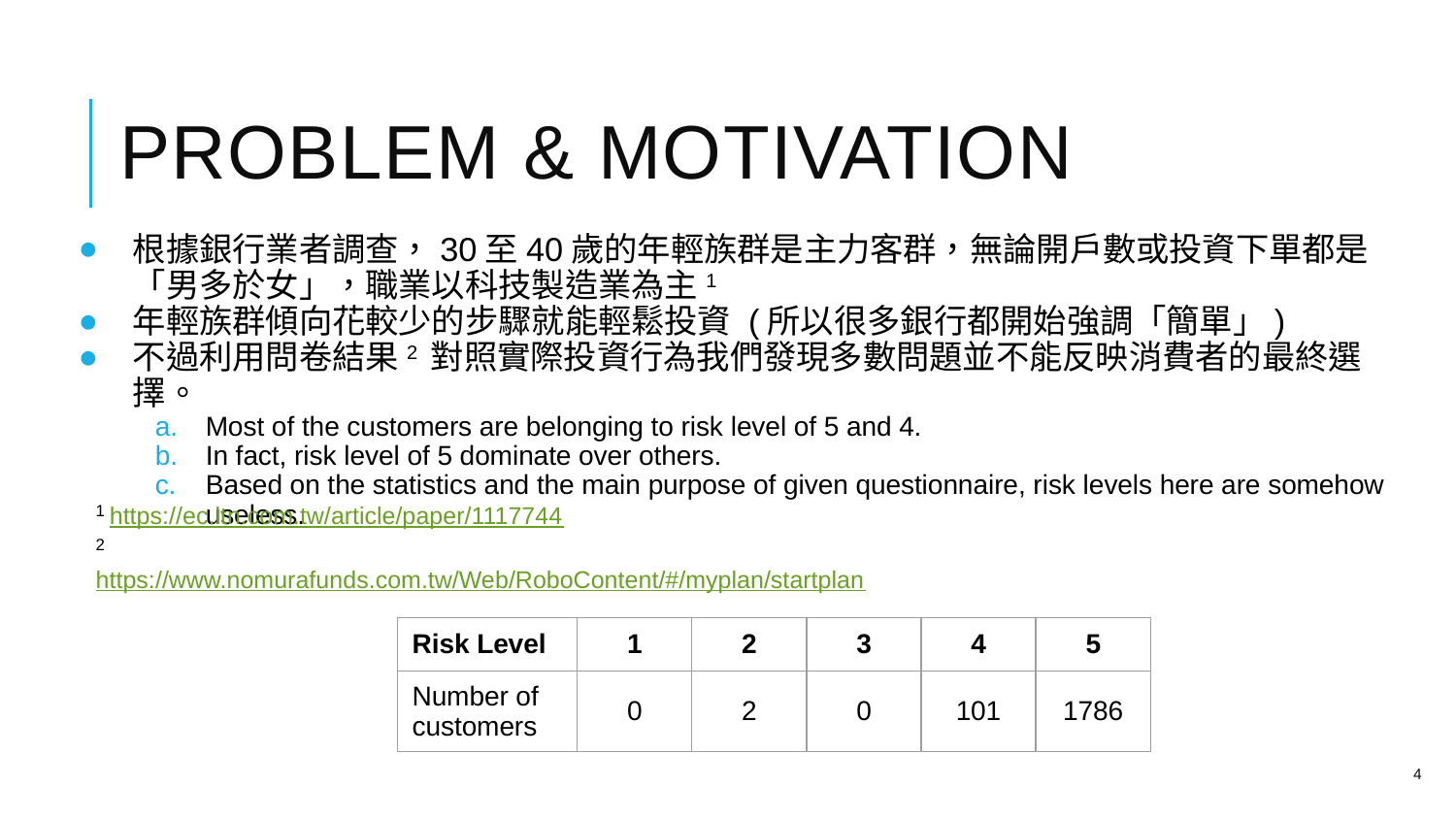

# Problem & Motivation
根據銀行業者調查，30至40歲的年輕族群是主力客群，無論開戶數或投資下單都是「男多於女」，職業以科技製造業為主1
年輕族群傾向花較少的步驟就能輕鬆投資 (所以很多銀行都開始強調「簡單」)
不過利用問卷結果2 對照實際投資行為我們發現多數問題並不能反映消費者的最終選擇。
Most of the customers are belonging to risk level of 5 and 4.
In fact, risk level of 5 dominate over others.
Based on the statistics and the main purpose of given questionnaire, risk levels here are somehow useless.

1 https://ec.ltn.com.tw/article/paper/1117744
2 https://www.nomurafunds.com.tw/Web/RoboContent/#/myplan/startplan
| Risk Level | 1 | 2 | 3 | 4 | 5 |
| --- | --- | --- | --- | --- | --- |
| Number of customers | 0 | 2 | 0 | 101 | 1786 |
4